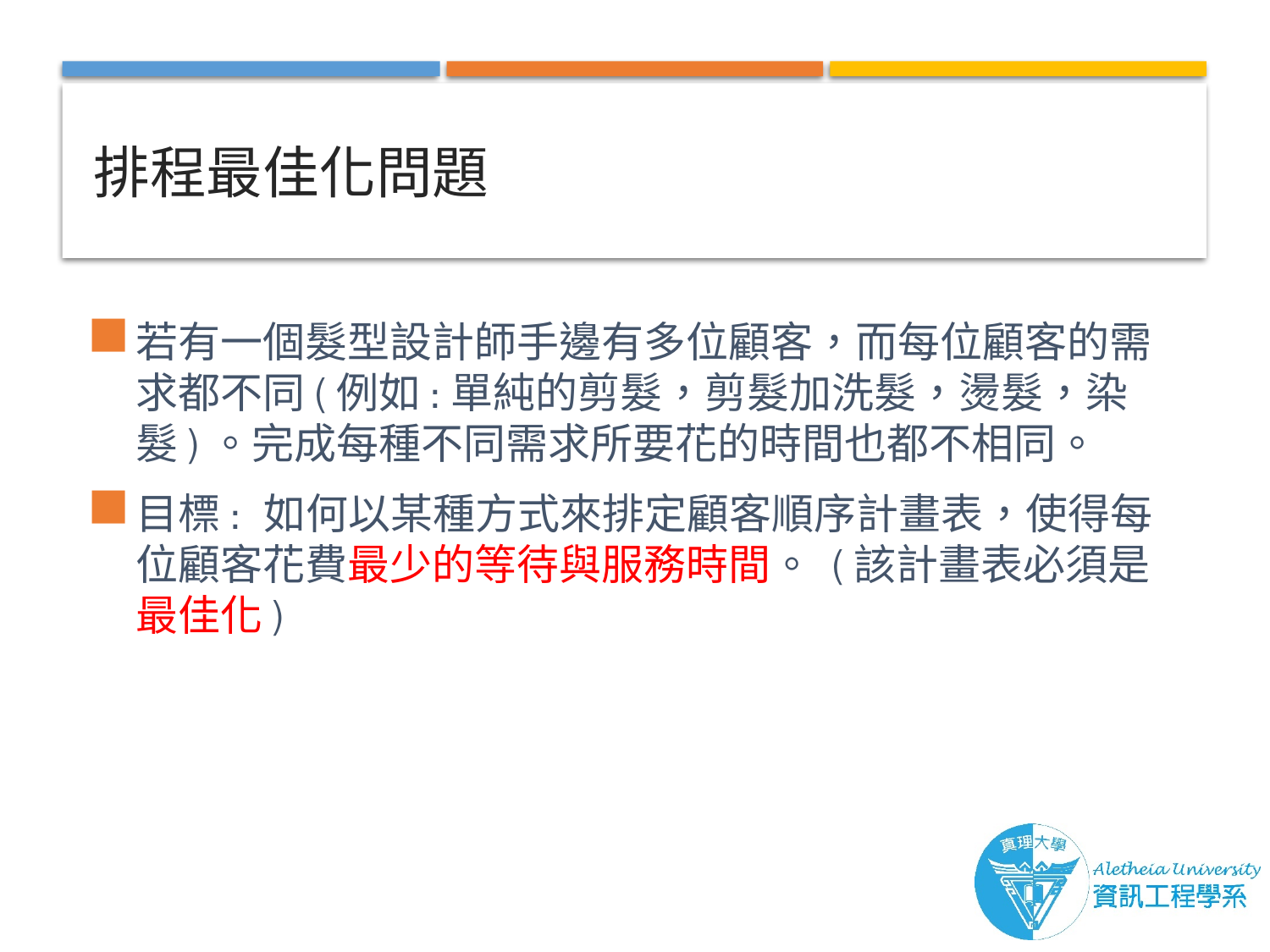

# 排程最佳化問題
若有一個髮型設計師手邊有多位顧客，而每位顧客的需求都不同(例如:單純的剪髮，剪髮加洗髮，燙髮，染髮)。完成每種不同需求所要花的時間也都不相同。
目標: 如何以某種方式來排定顧客順序計畫表，使得每位顧客花費最少的等待與服務時間。 (該計畫表必須是最佳化)